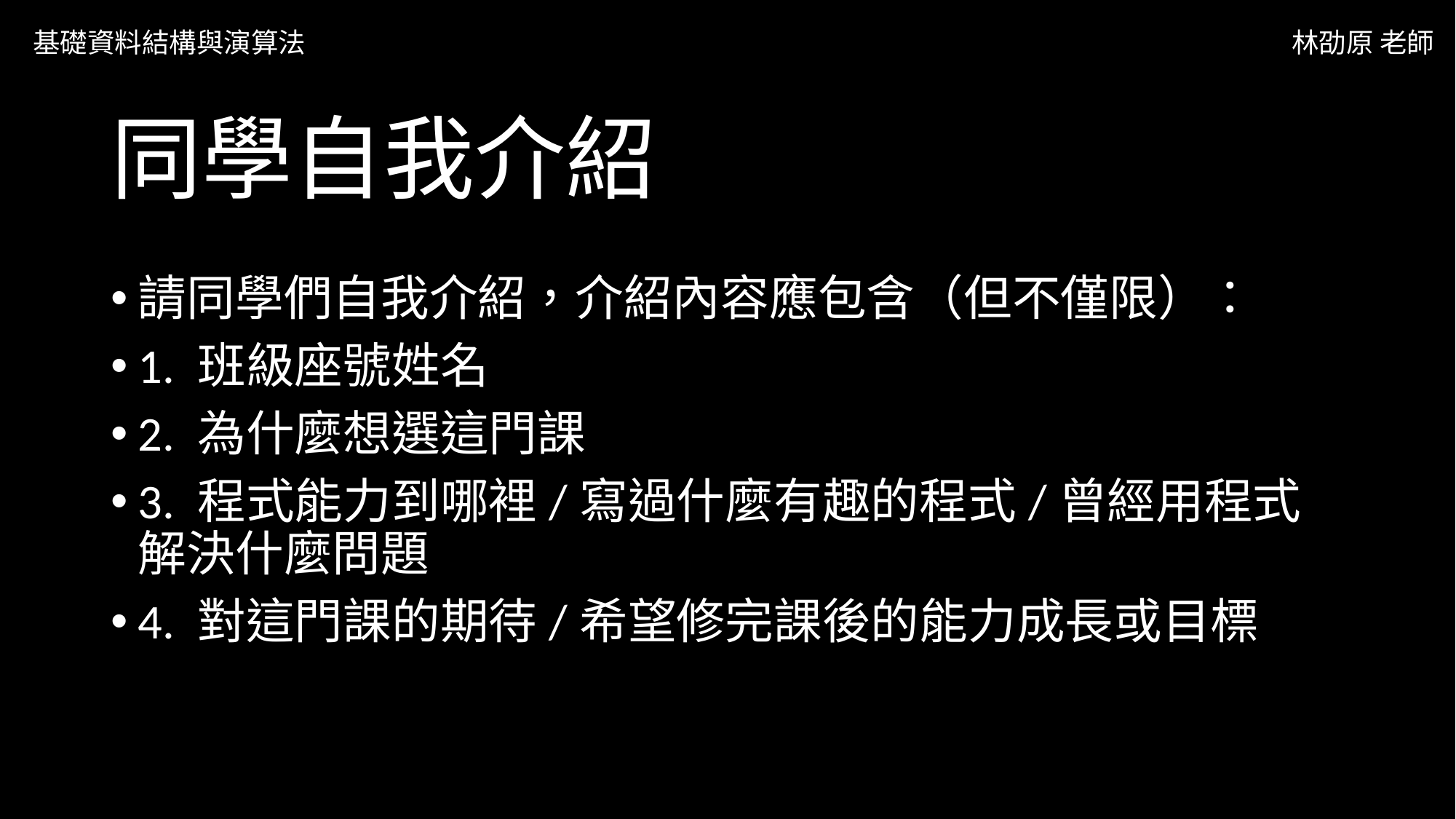

基礎資料結構與演算法
林劭原 老師
# 同學自我介紹
請同學們自我介紹，介紹內容應包含（但不僅限）：
1. 班級座號姓名
2. 為什麼想選這門課
3. 程式能力到哪裡/寫過什麼有趣的程式/曾經用程式解決什麼問題
4. 對這門課的期待/希望修完課後的能力成長或目標